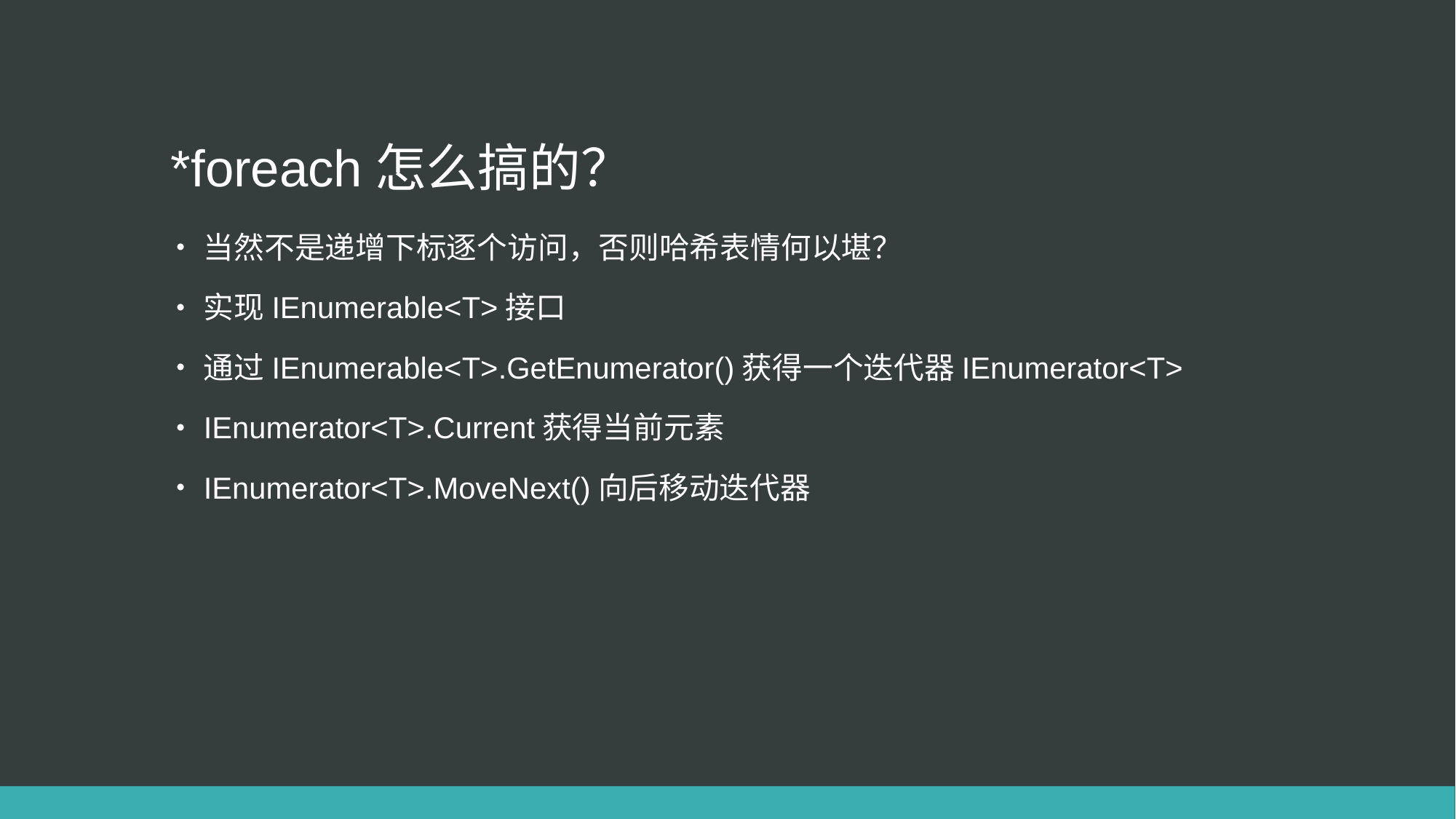

# *foreach怎么搞的？
当然不是递增下标逐个访问，否则哈希表情何以堪？
实现I​Enumerable<​T>接口
通过I​Enumerable<​T>.​Get​Enumerator()获得一个迭代器IEnumerator<T>
I​Enumerator<​T>.​Current获得当前元素
I​Enumerator<​T>.​Move​Next()向后移动迭代器